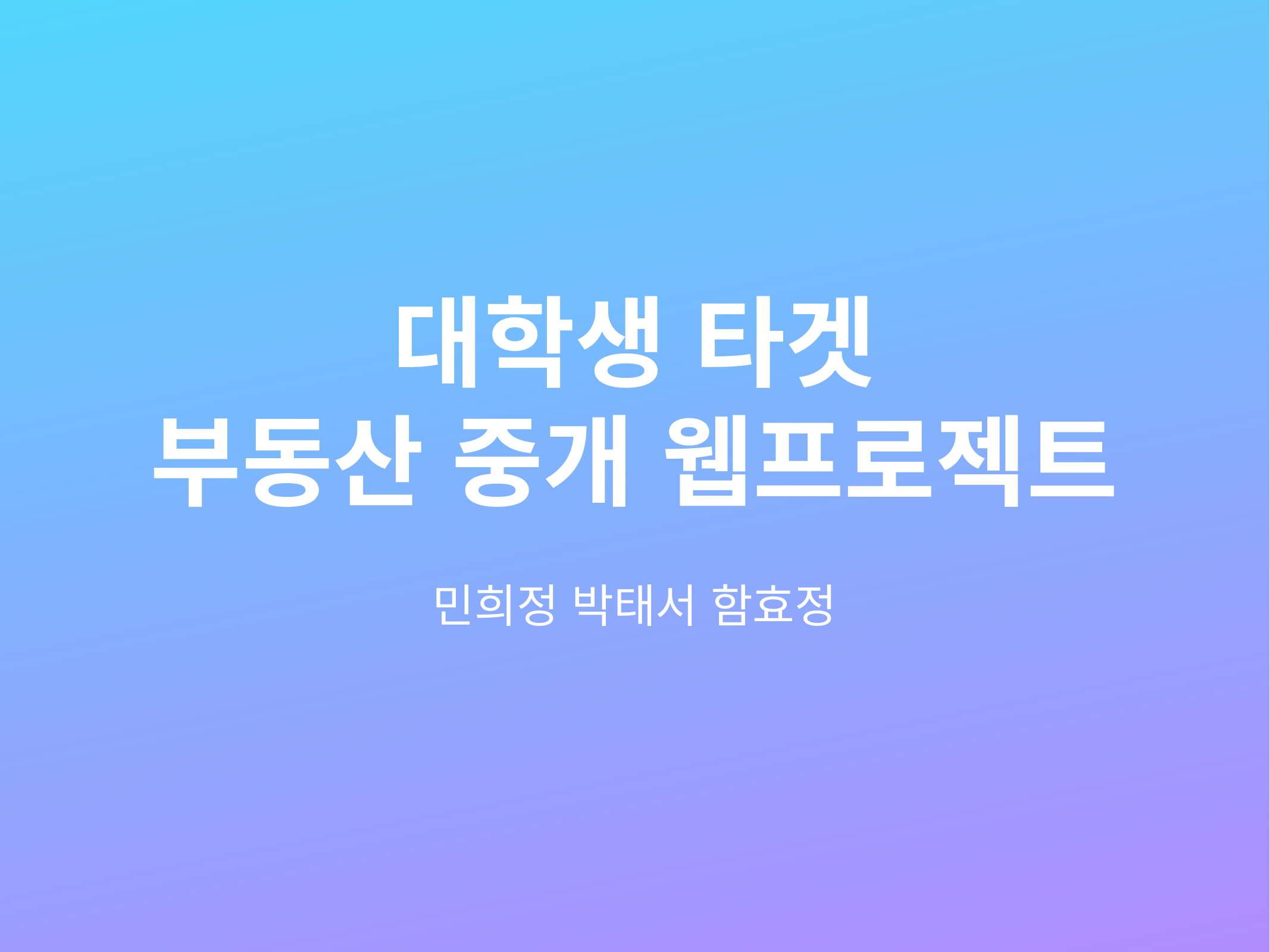

대학생 타겟
부동산 중개 웹프로젝트
민희정 박태서 함효정